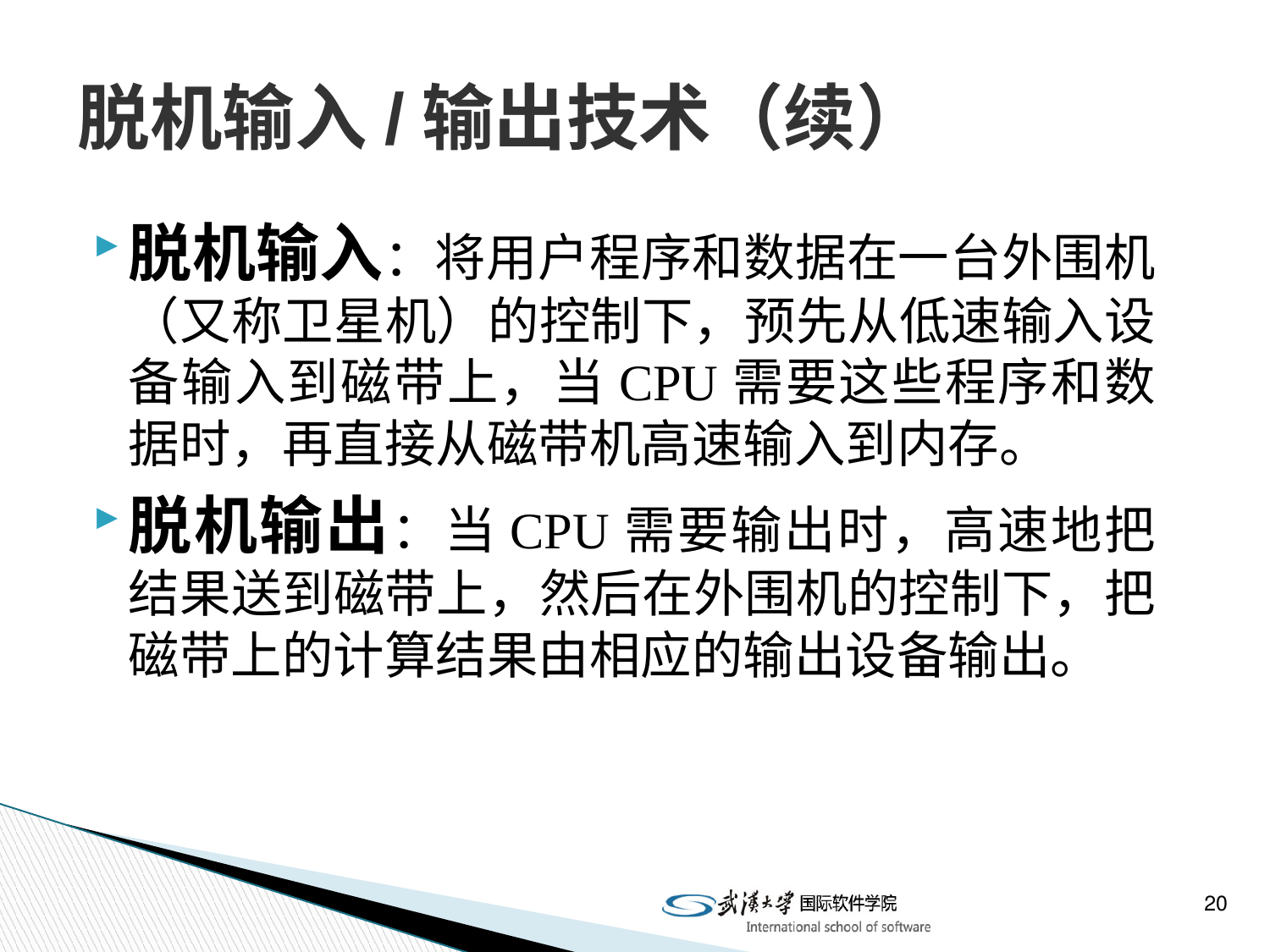

# 脱机输入/输出技术（续）
脱机输入：将用户程序和数据在一台外围机（又称卫星机）的控制下，预先从低速输入设备输入到磁带上，当CPU需要这些程序和数据时，再直接从磁带机高速输入到内存。
脱机输出：当CPU需要输出时，高速地把结果送到磁带上，然后在外围机的控制下，把磁带上的计算结果由相应的输出设备输出。